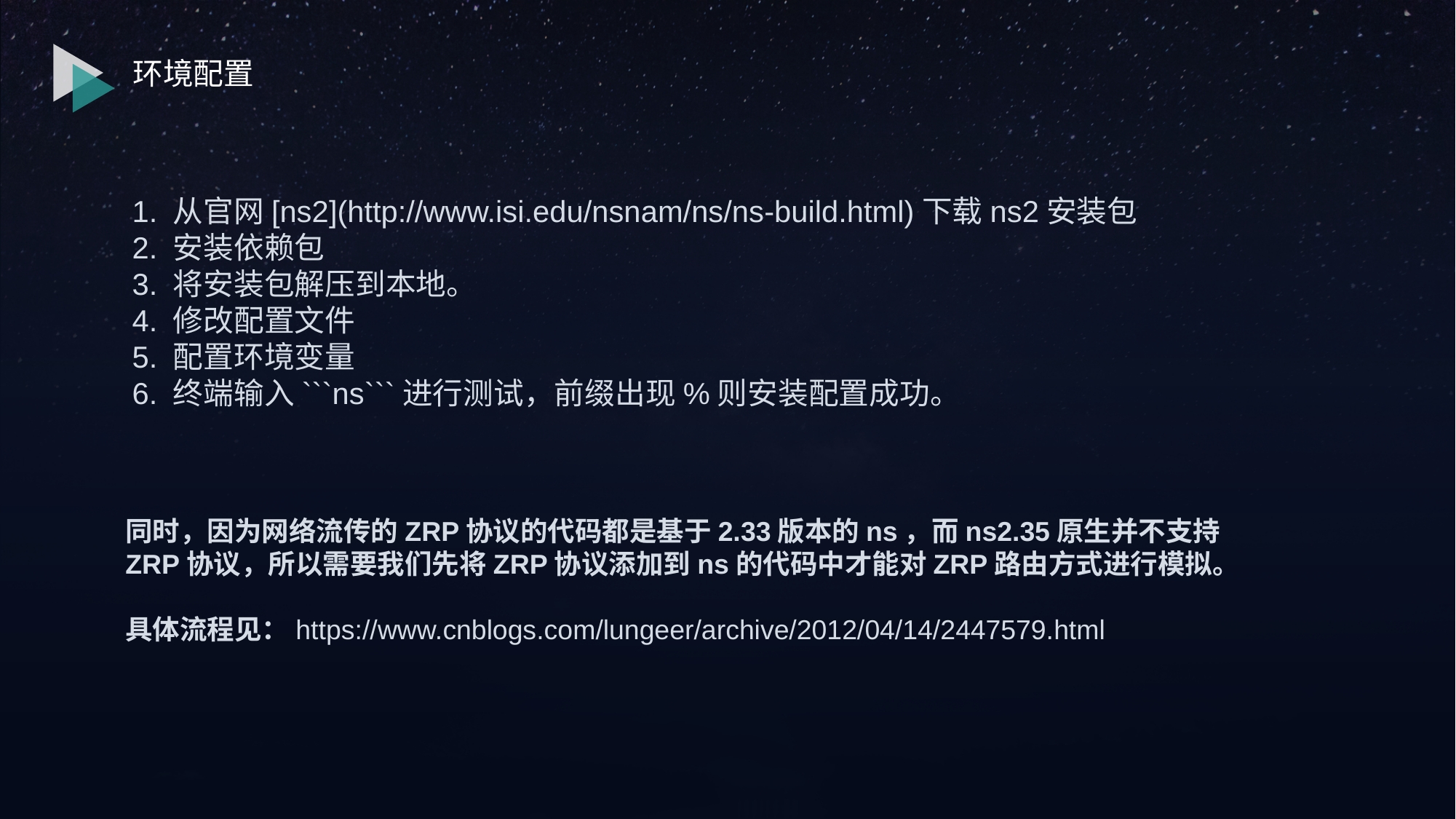

环境配置
从官网[ns2](http://www.isi.edu/nsnam/ns/ns-build.html)下载ns2安装包
安装依赖包
将安装包解压到本地。
修改配置文件
配置环境变量
终端输入```ns```进行测试，前缀出现%则安装配置成功。
同时，因为网络流传的ZRP协议的代码都是基于2.33版本的ns，而ns2.35原生并不支持ZRP协议，所以需要我们先将ZRP协议添加到ns的代码中才能对ZRP路由方式进行模拟。

具体流程见：https://www.cnblogs.com/lungeer/archive/2012/04/14/2447579.html